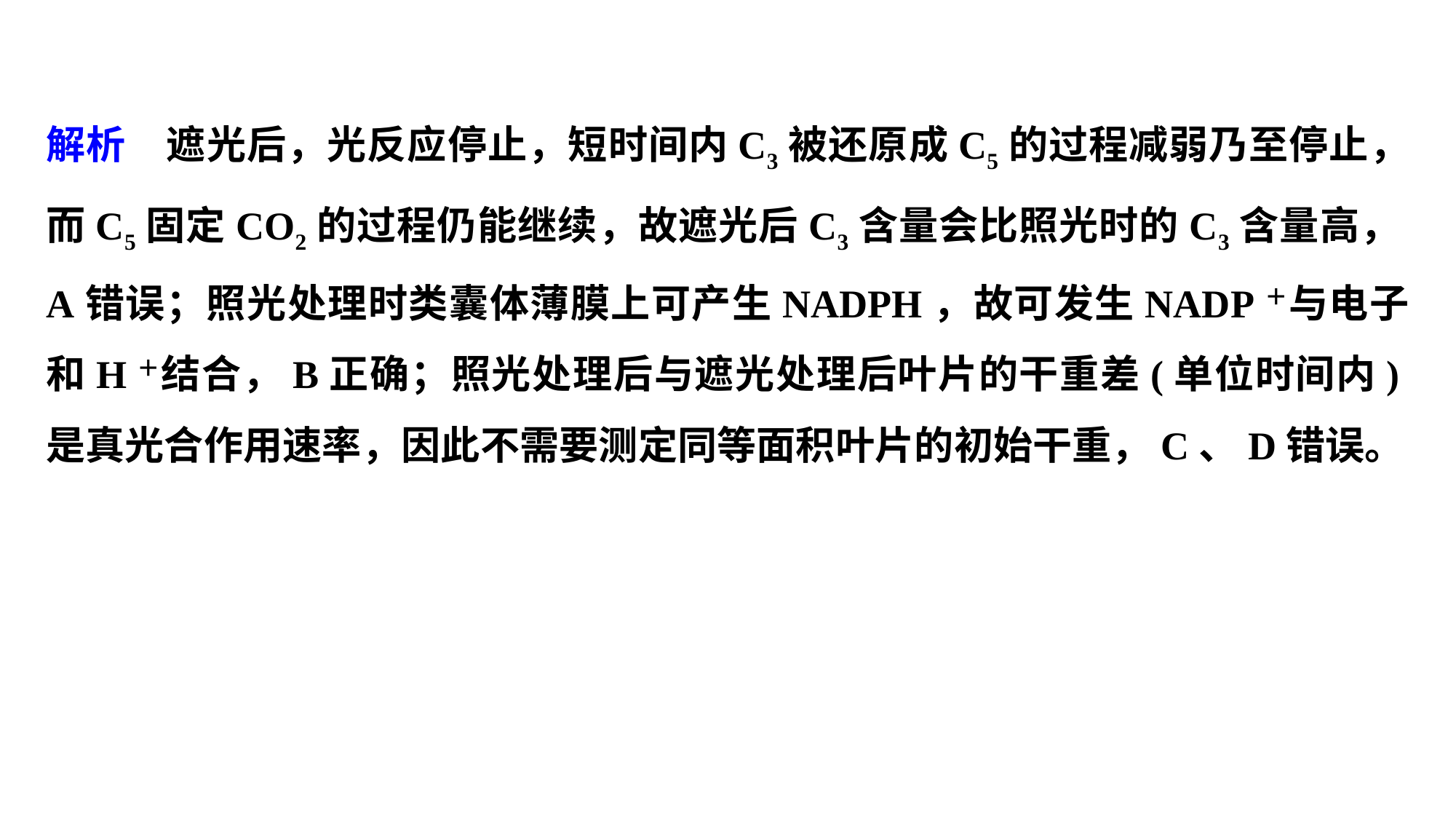

解析　遮光后，光反应停止，短时间内C3被还原成C5的过程减弱乃至停止，而C5固定CO2的过程仍能继续，故遮光后C3含量会比照光时的C3含量高，A错误；照光处理时类囊体薄膜上可产生NADPH，故可发生NADP＋与电子和H＋结合，B正确；照光处理后与遮光处理后叶片的干重差(单位时间内)是真光合作用速率，因此不需要测定同等面积叶片的初始干重，C、D错误。